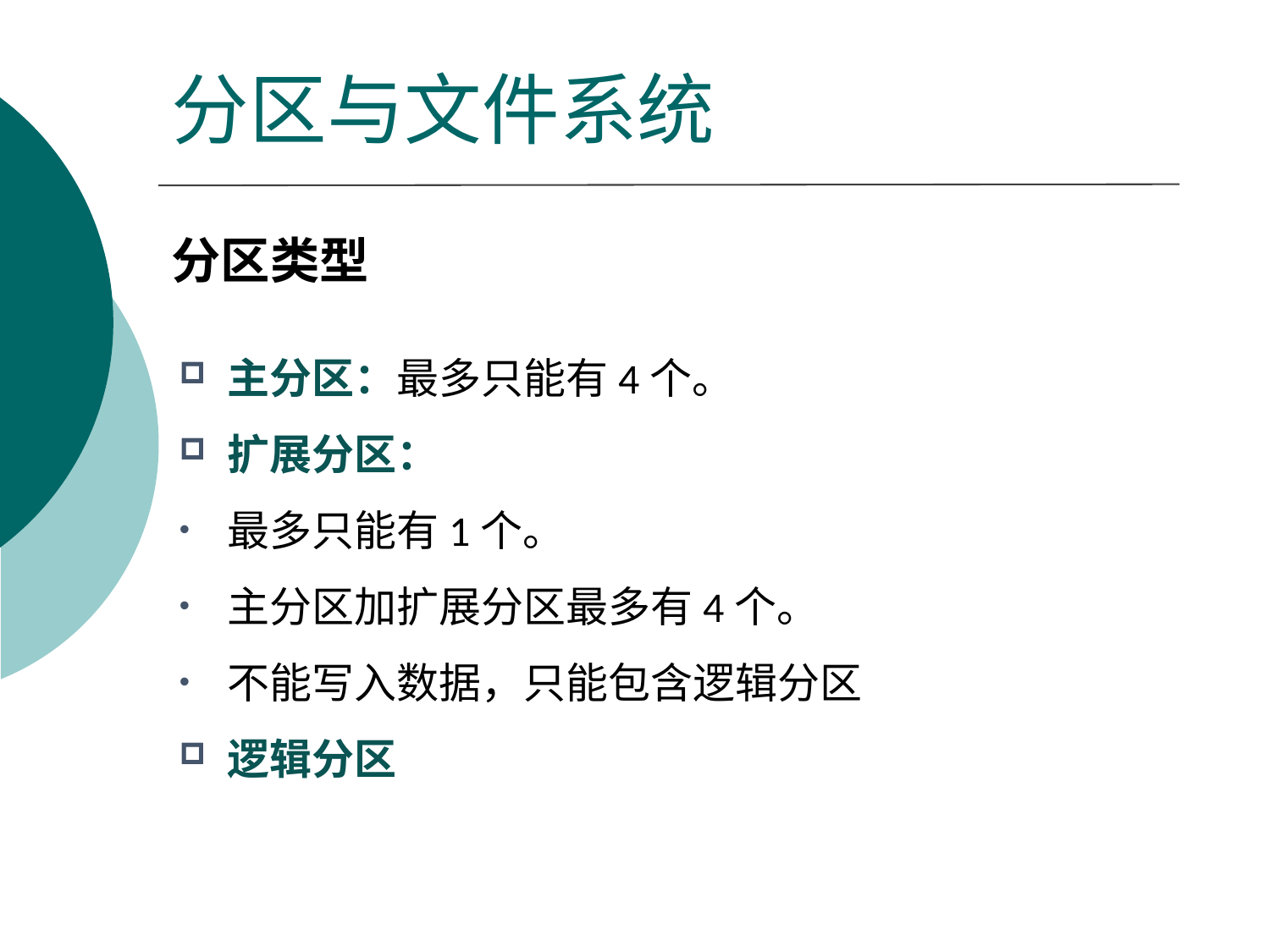

分区与文件系统
分区类型
主分区：最多只能有4个。
扩展分区：
最多只能有1个。
主分区加扩展分区最多有4个。
不能写入数据，只能包含逻辑分区
逻辑分区